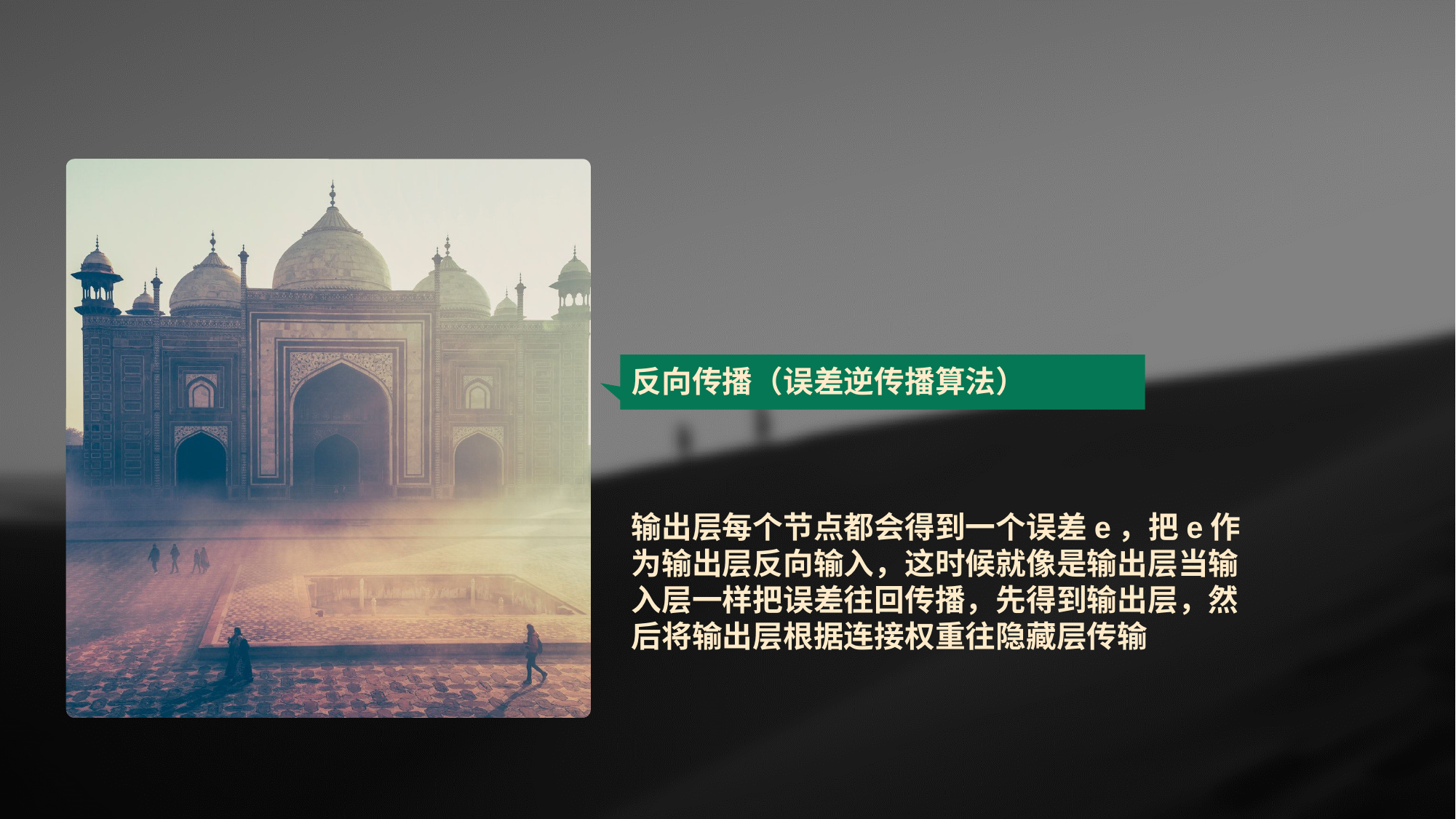

反向传播（误差逆传播算法）

输出层每个节点都会得到一个误差e，把e作为输出层反向输入，这时候就像是输出层当输入层一样把误差往回传播，先得到输出层，然后将输出层根据连接权重往隐藏层传输